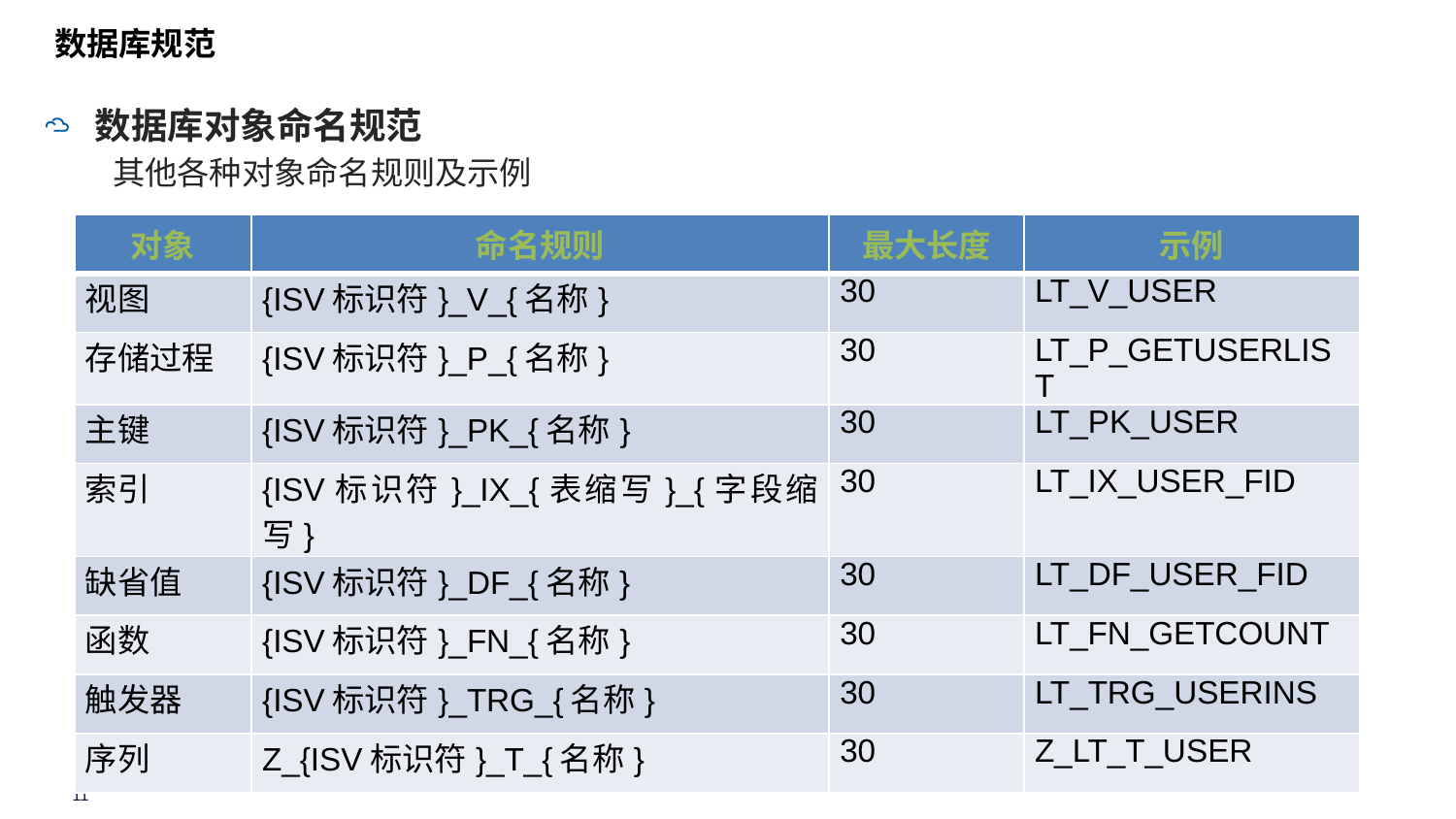

# 数据库规范
数据库对象命名规范
其他各种对象命名规则及示例
| 对象 | 命名规则 | 最大长度 | 示例 |
| --- | --- | --- | --- |
| 视图 | {ISV标识符}\_V\_{名称} | 30 | LT\_V\_USER |
| 存储过程 | {ISV标识符}\_P\_{名称} | 30 | LT\_P\_GETUSERLIST |
| 主键 | {ISV标识符}\_PK\_{名称} | 30 | LT\_PK\_USER |
| 索引 | {ISV标识符}\_IX\_{表缩写}\_{字段缩写} | 30 | LT\_IX\_USER\_FID |
| 缺省值 | {ISV标识符}\_DF\_{名称} | 30 | LT\_DF\_USER\_FID |
| 函数 | {ISV标识符}\_FN\_{名称} | 30 | LT\_FN\_GETCOUNT |
| 触发器 | {ISV标识符}\_TRG\_{名称} | 30 | LT\_TRG\_USERINS |
| 序列 | Z\_{ISV标识符}\_T\_{名称} | 30 | Z\_LT\_T\_USER |